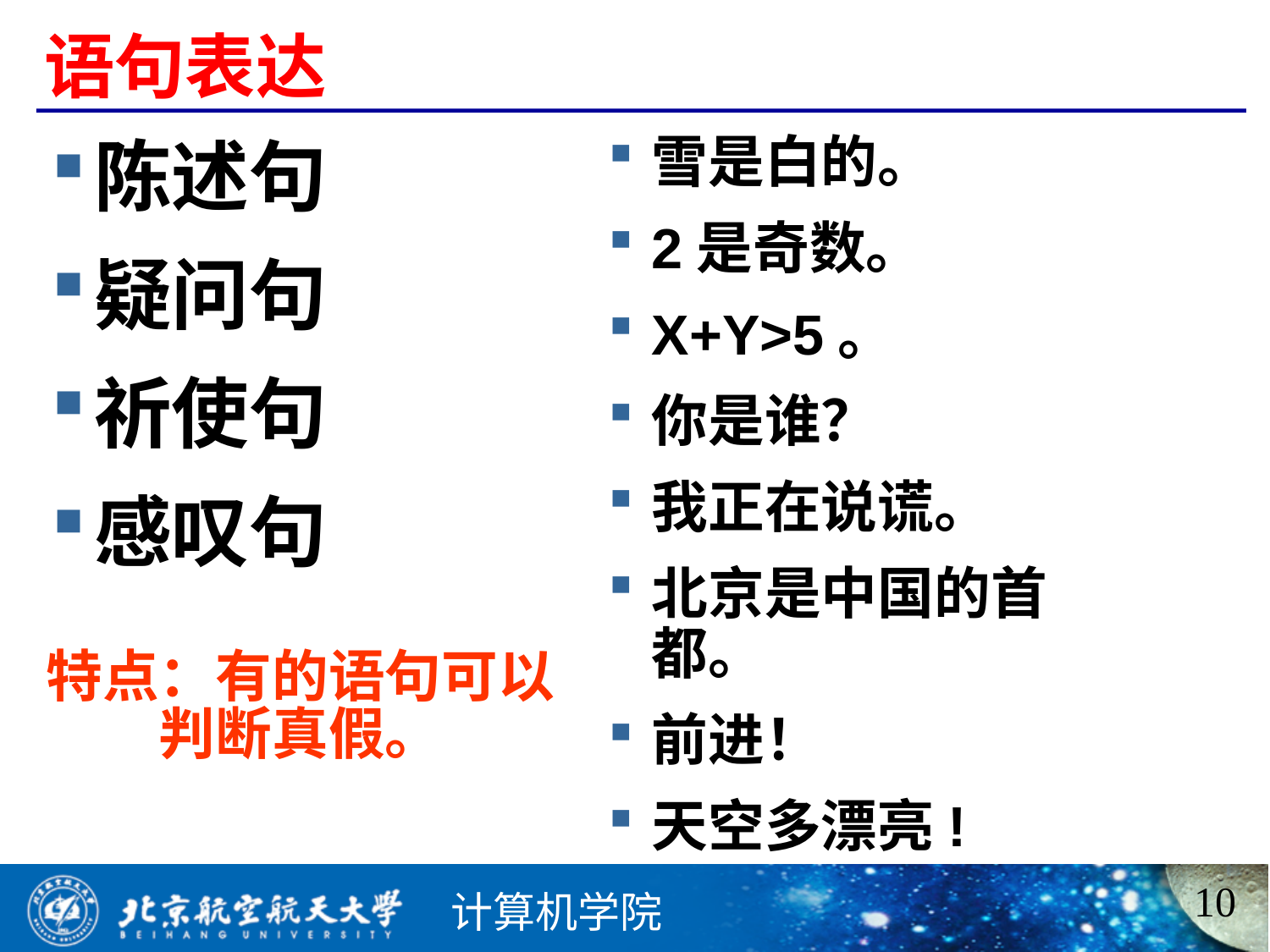

# 语句表达
雪是白的。
2是奇数。
X+Y>5。
你是谁？
我正在说谎。
北京是中国的首都。
前进！
天空多漂亮!
陈述句
疑问句
祈使句
感叹句

特点：有的语句可以判断真假。